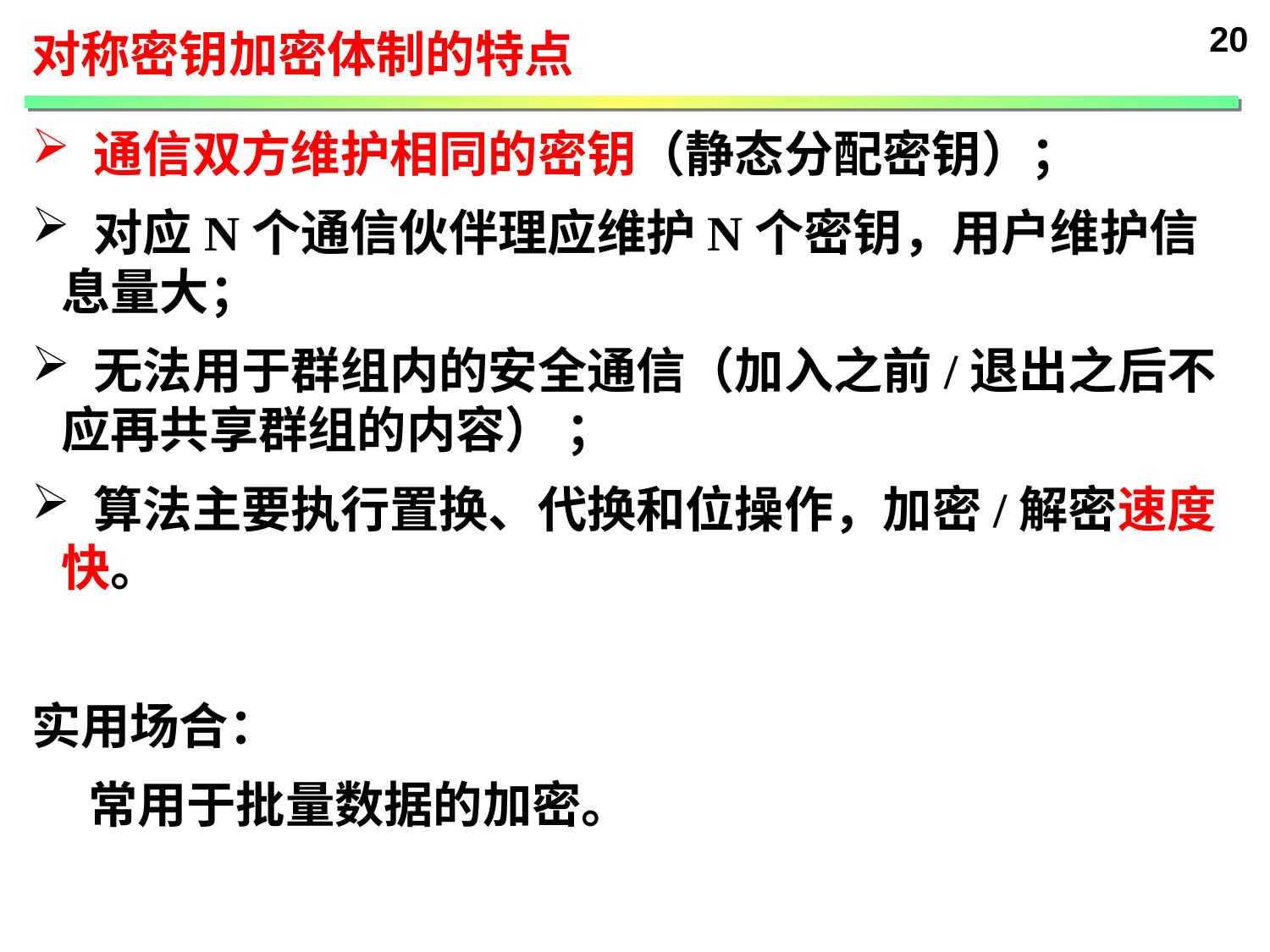

20
对称密钥加密体制的特点

 通信双方维护相同的密钥（静态分配密钥）；
 对应N个通信伙伴理应维护N个密钥，用户维护信息量大；
 无法用于群组内的安全通信（加入之前/退出之后不应再共享群组的内容） ；
 算法主要执行置换、代换和位操作，加密/解密速度快。

实用场合：
    常用于批量数据的加密。